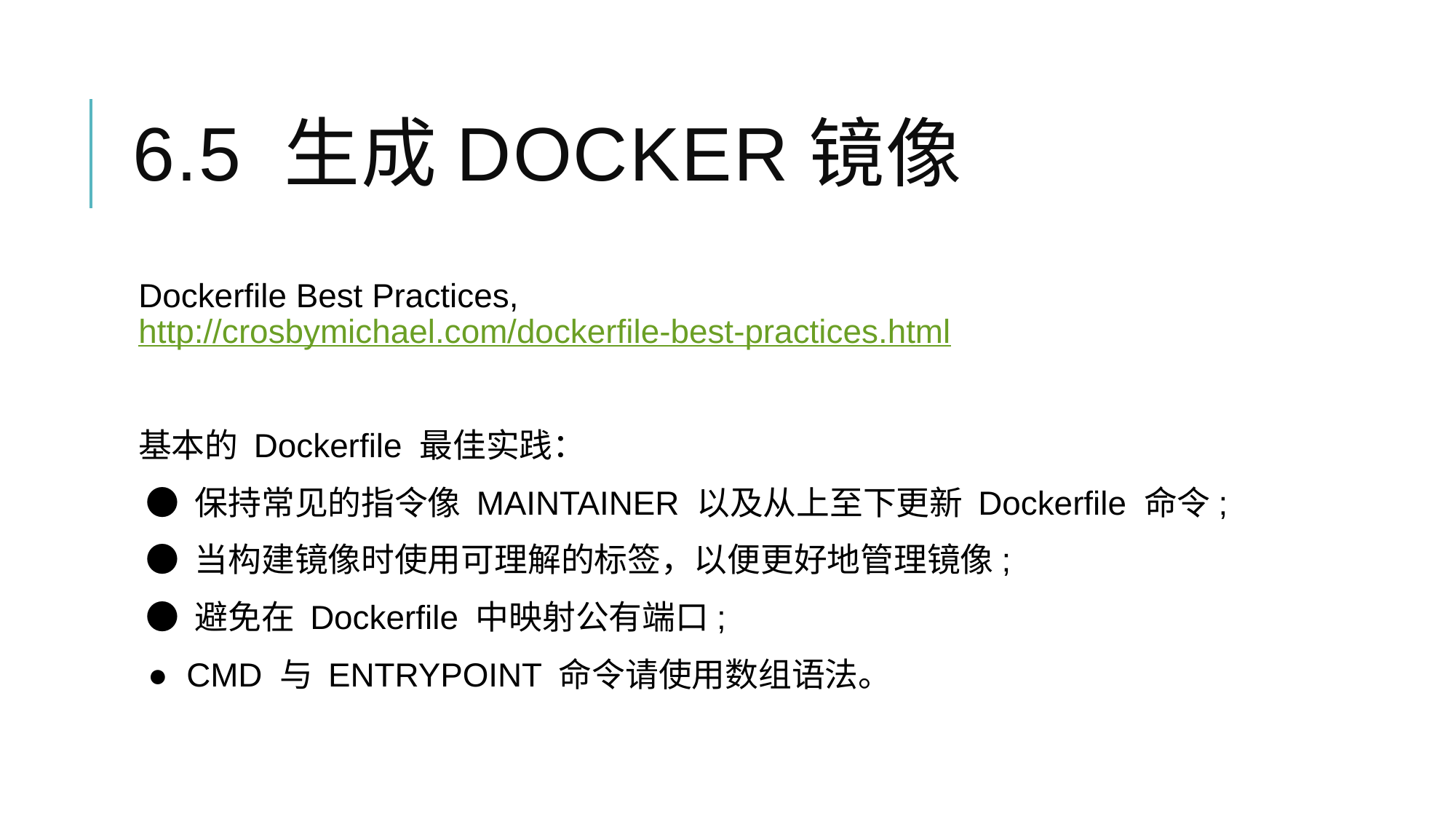

# 6.5 生成Docker镜像
Dockerfile Best Practices, http://crosbymichael.com/dockerfile-best-practices.html

基本的 Dockerfile 最佳实践：
 ● 保持常见的指令像 MAINTAINER 以及从上至下更新 Dockerfile 命令;
 ● 当构建镜像时使用可理解的标签，以便更好地管理镜像;
 ● 避免在 Dockerfile 中映射公有端口;
 ●  CMD 与 ENTRYPOINT 命令请使用数组语法。